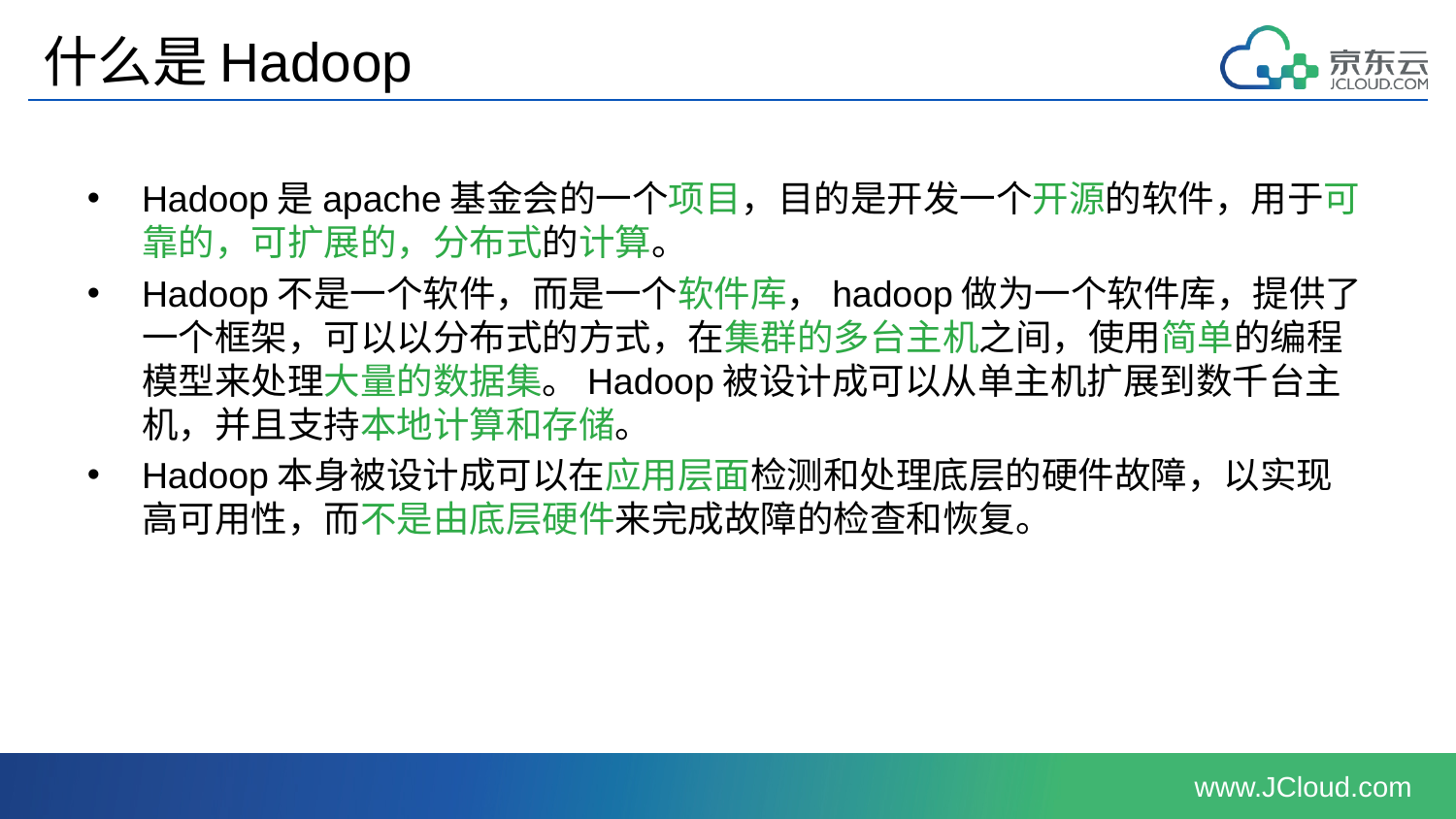

# 什么是Hadoop
Hadoop是apache基金会的一个项目，目的是开发一个开源的软件，用于可靠的，可扩展的，分布式的计算。
Hadoop不是一个软件，而是一个软件库，hadoop做为一个软件库，提供了一个框架，可以以分布式的方式，在集群的多台主机之间，使用简单的编程模型来处理大量的数据集。Hadoop被设计成可以从单主机扩展到数千台主机，并且支持本地计算和存储。
Hadoop本身被设计成可以在应用层面检测和处理底层的硬件故障，以实现高可用性，而不是由底层硬件来完成故障的检查和恢复。